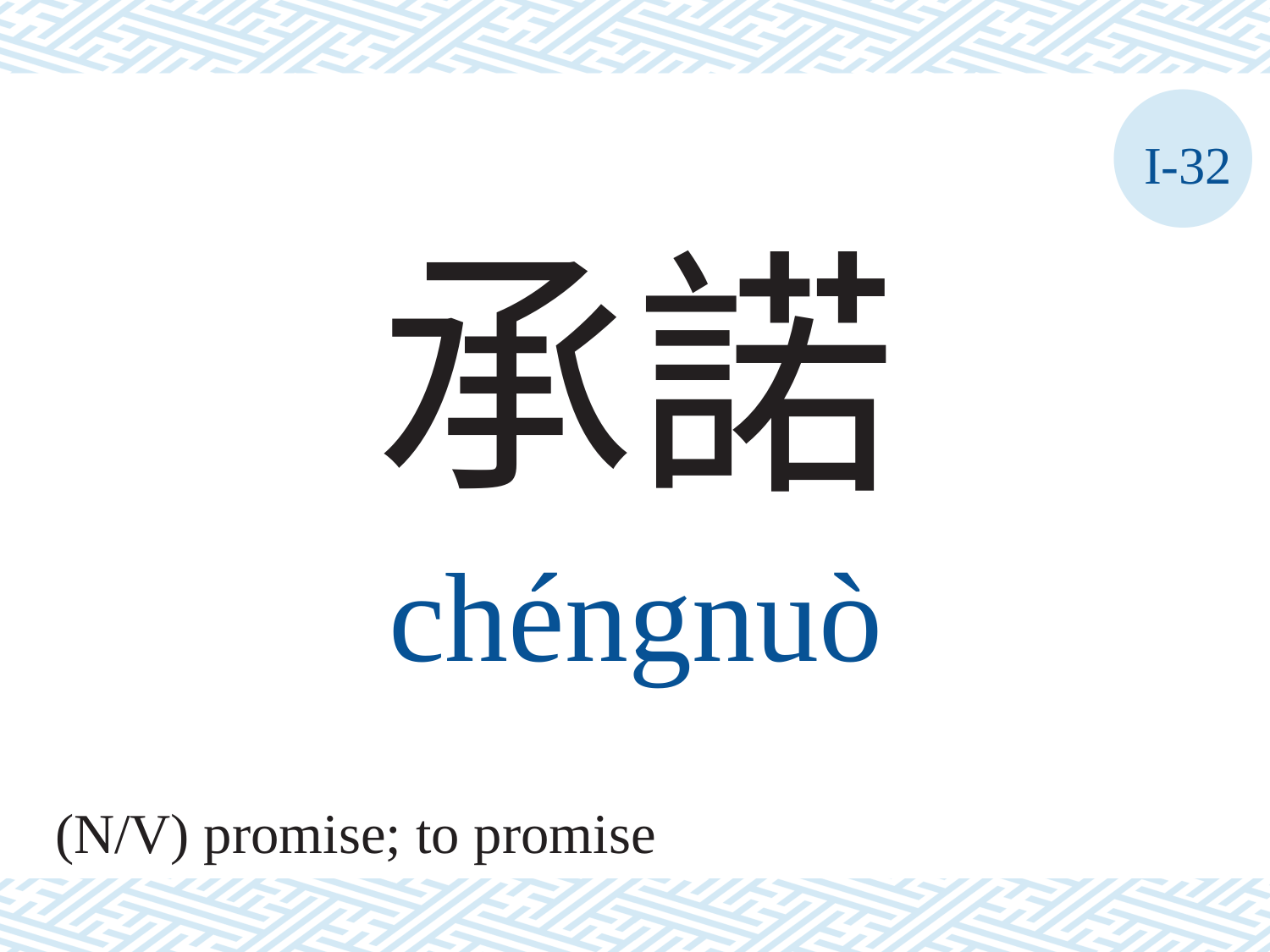

I-32
承諾
chéngnuò
(N/V) promise; to promise